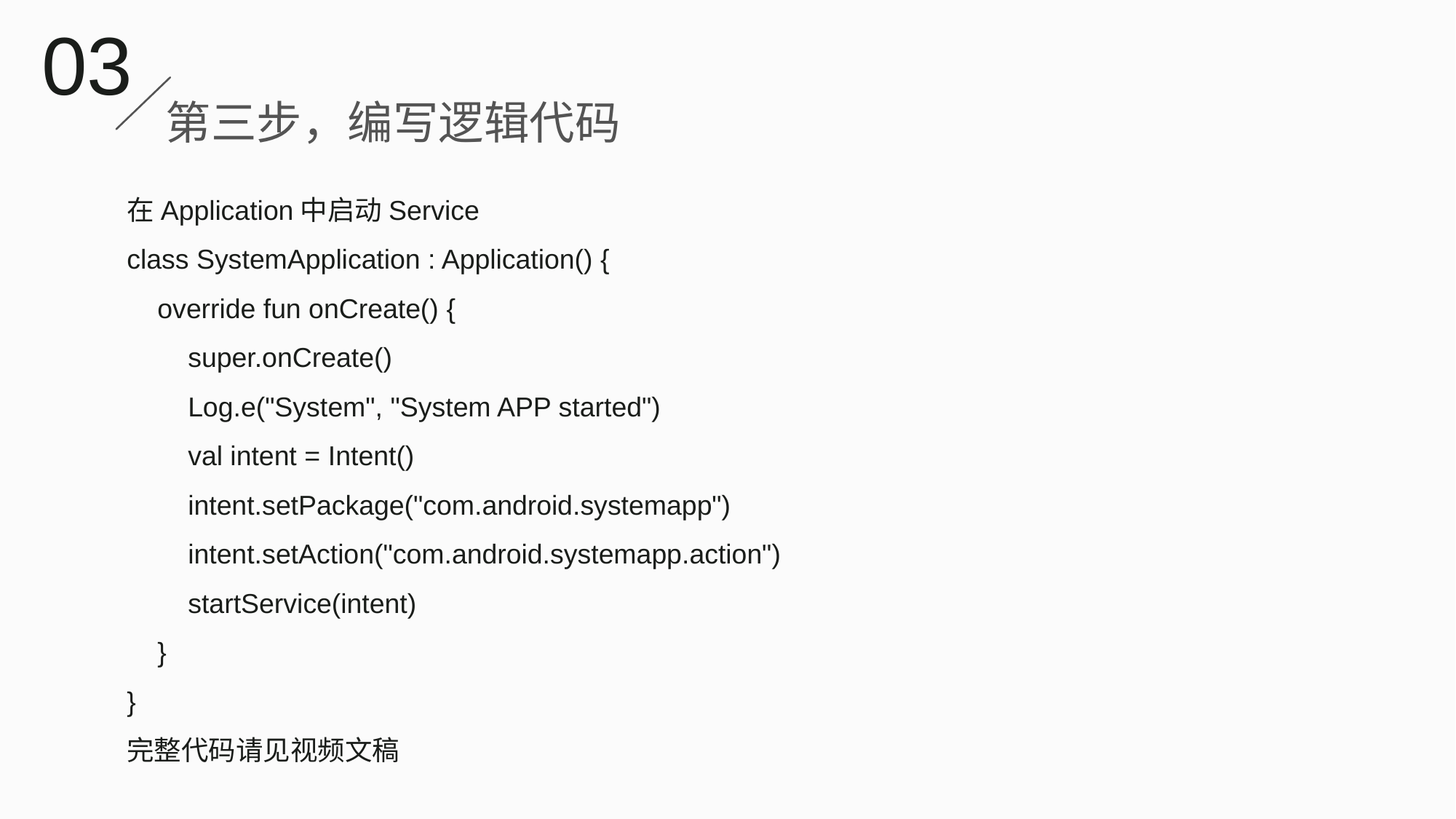

03
第三步，编写逻辑代码
在Application中启动Service
class SystemApplication : Application() {
    override fun onCreate() {
        super.onCreate()
        Log.e("System", "System APP started")
        val intent = Intent()
        intent.setPackage("com.android.systemapp")
        intent.setAction("com.android.systemapp.action")
        startService(intent)
    }
}
完整代码请见视频文稿